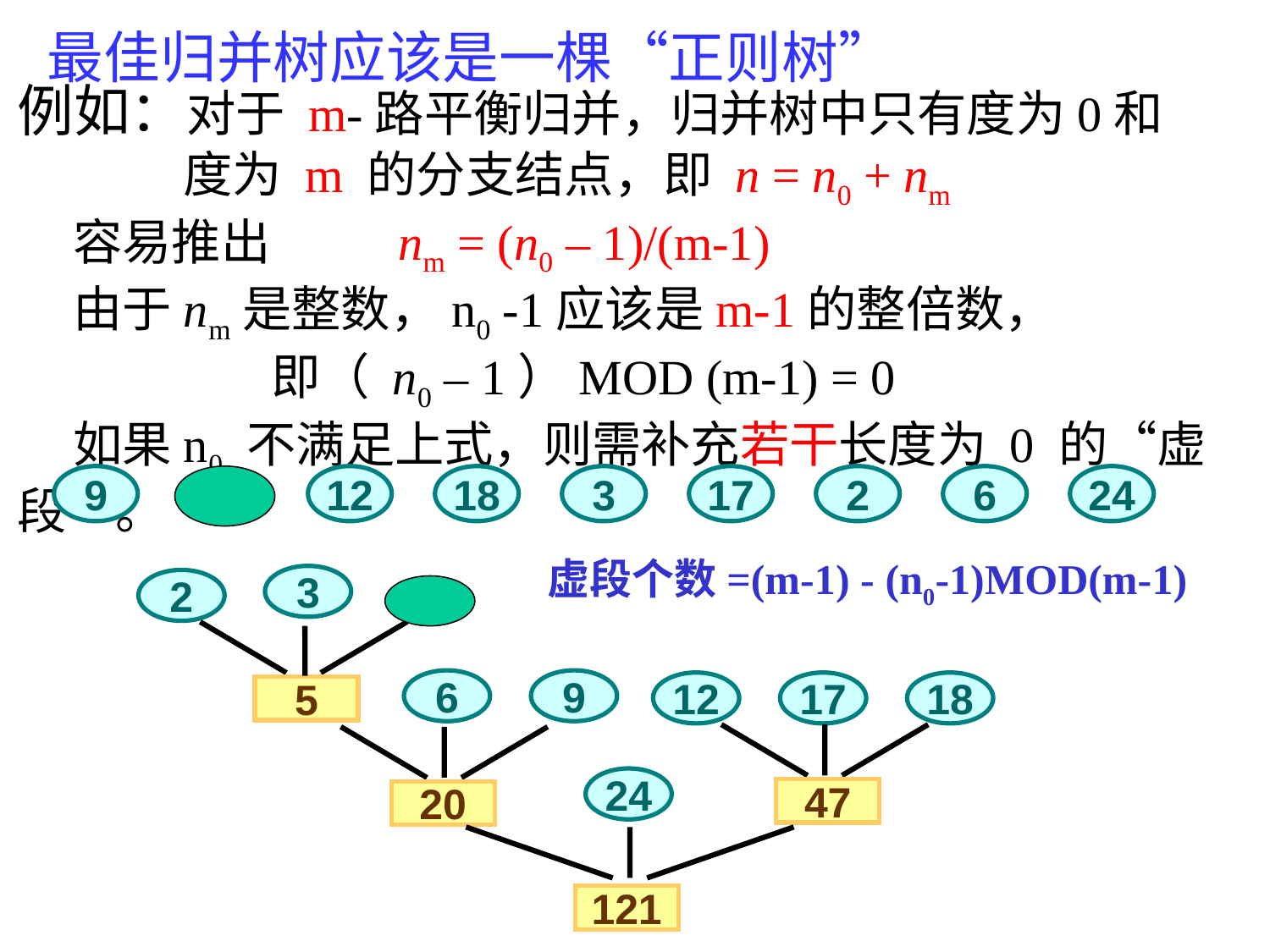

最佳归并树应该是一棵“正则树”
例如：对于 m-路平衡归并，归并树中只有度为0和
              度为 m 的分支结点，即 n = n0 + nm
    容易推出		nm = (n0 – 1)/(m-1)
    由于nm是整数，n0 -1应该是m-1的整倍数，
                      即（ n0 – 1）MOD (m-1) = 0
    如果n0 不满足上式，则需补充若干长度为 0 的“虚段”。
9
12
18
3
17
2
6
24

 虚段个数=(m-1) - (n0-1)MOD(m-1)
3
2

5
6
9

20
12
17
18

47
24

121